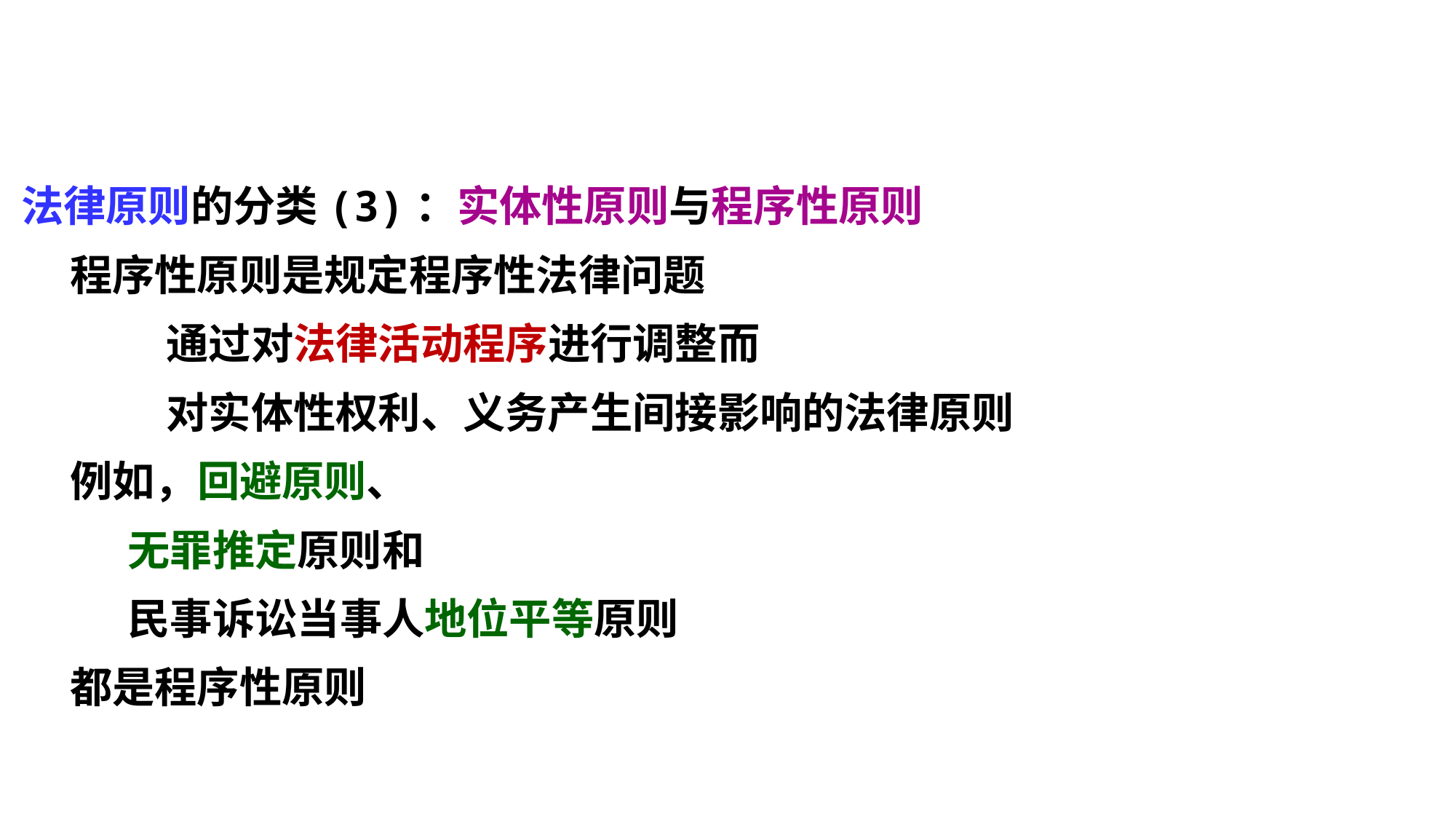

法律原则的分类(3)：实体性原则与程序性原则
    程序性原则是规定程序性法律问题
              通过对法律活动程序进行调整而
              对实体性权利、义务产生间接影响的法律原则
    例如，回避原则、
          无罪推定原则和
          民事诉讼当事人地位平等原则
    都是程序性原则